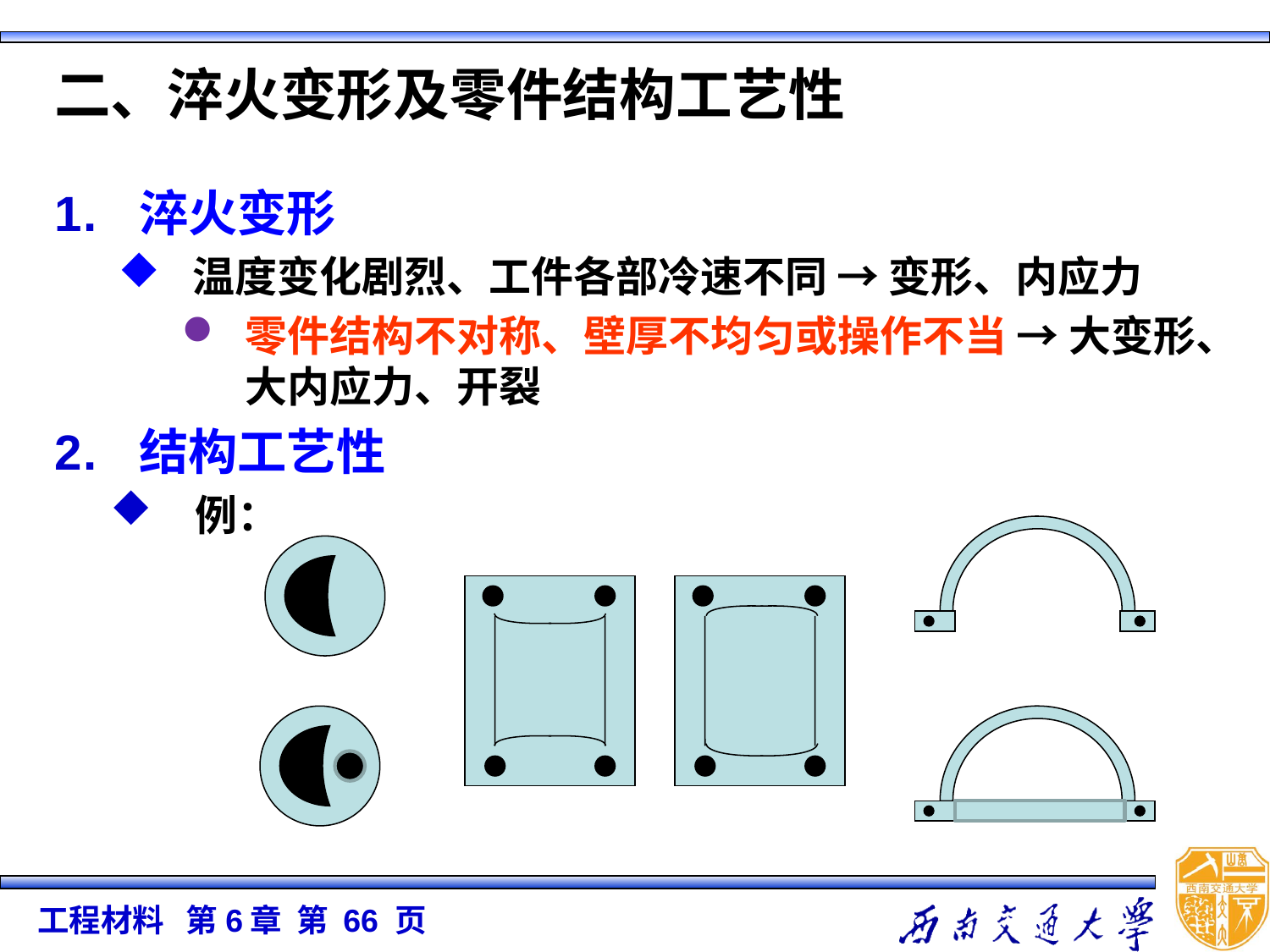

# 二、淬火变形及零件结构工艺性
淬火变形
温度变化剧烈、工件各部冷速不同 → 变形、内应力
零件结构不对称、壁厚不均匀或操作不当 → 大变形、大内应力、开裂
结构工艺性
例：